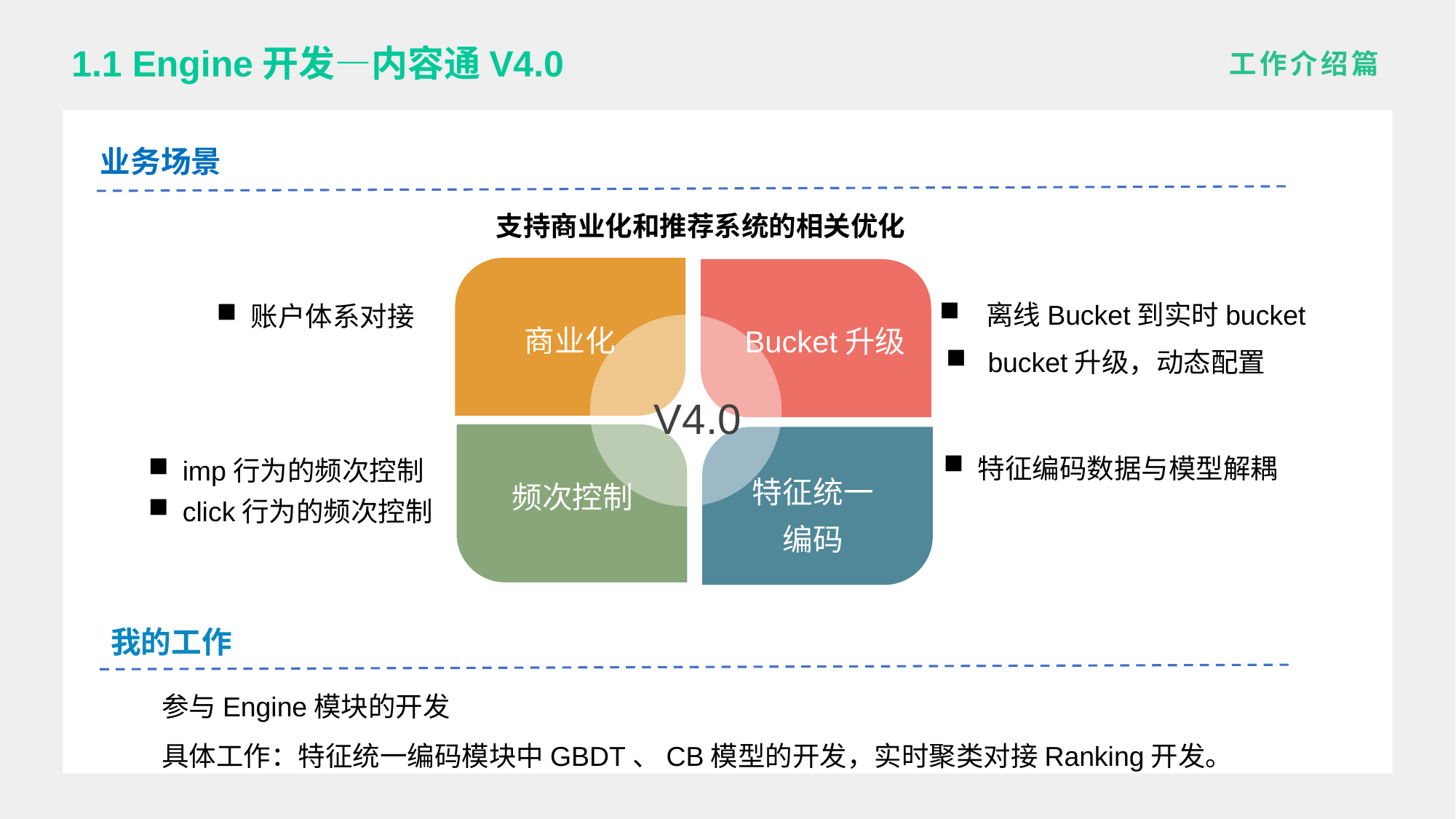

# 1.1 Engine开发—内容通V4.0
工作介绍篇
业务场景
支持商业化和推荐系统的相关优化

 离线Bucket到实时bucket
账户体系对接
商业化
Bucket升级

V4.0
 bucket升级，动态配置

特征编码数据与模型解耦
imp行为的频次控制
click行为的频次控制
特征统一
编码
频次控制

我的工作
    参与Engine模块的开发
    具体工作：特征统一编码模块中GBDT、CB模型的开发，实时聚类对接Ranking开发。